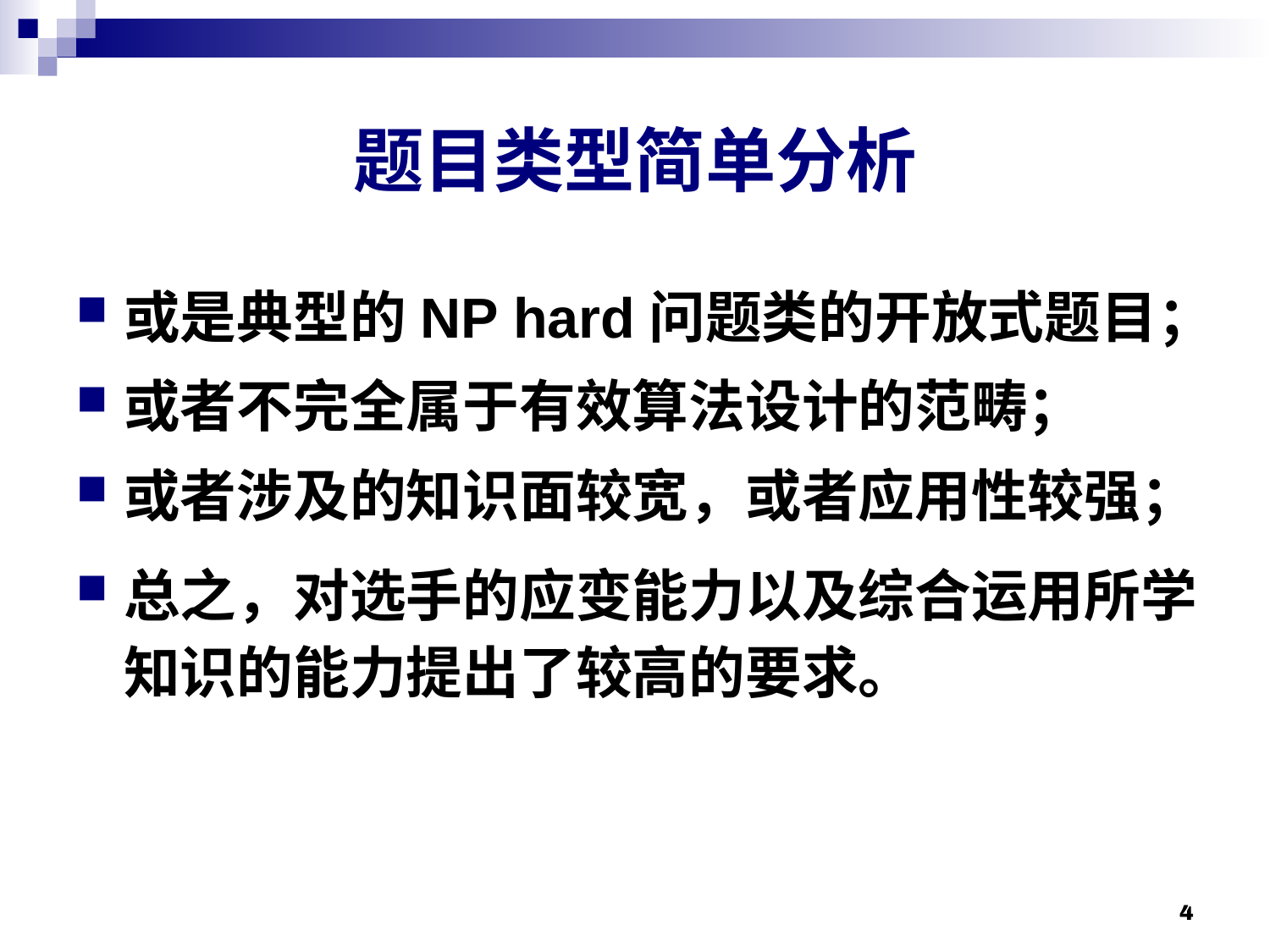

# 题目类型简单分析
或是典型的NP hard问题类的开放式题目；
或者不完全属于有效算法设计的范畴；
或者涉及的知识面较宽，或者应用性较强；
总之，对选手的应变能力以及综合运用所学知识的能力提出了较高的要求。
4